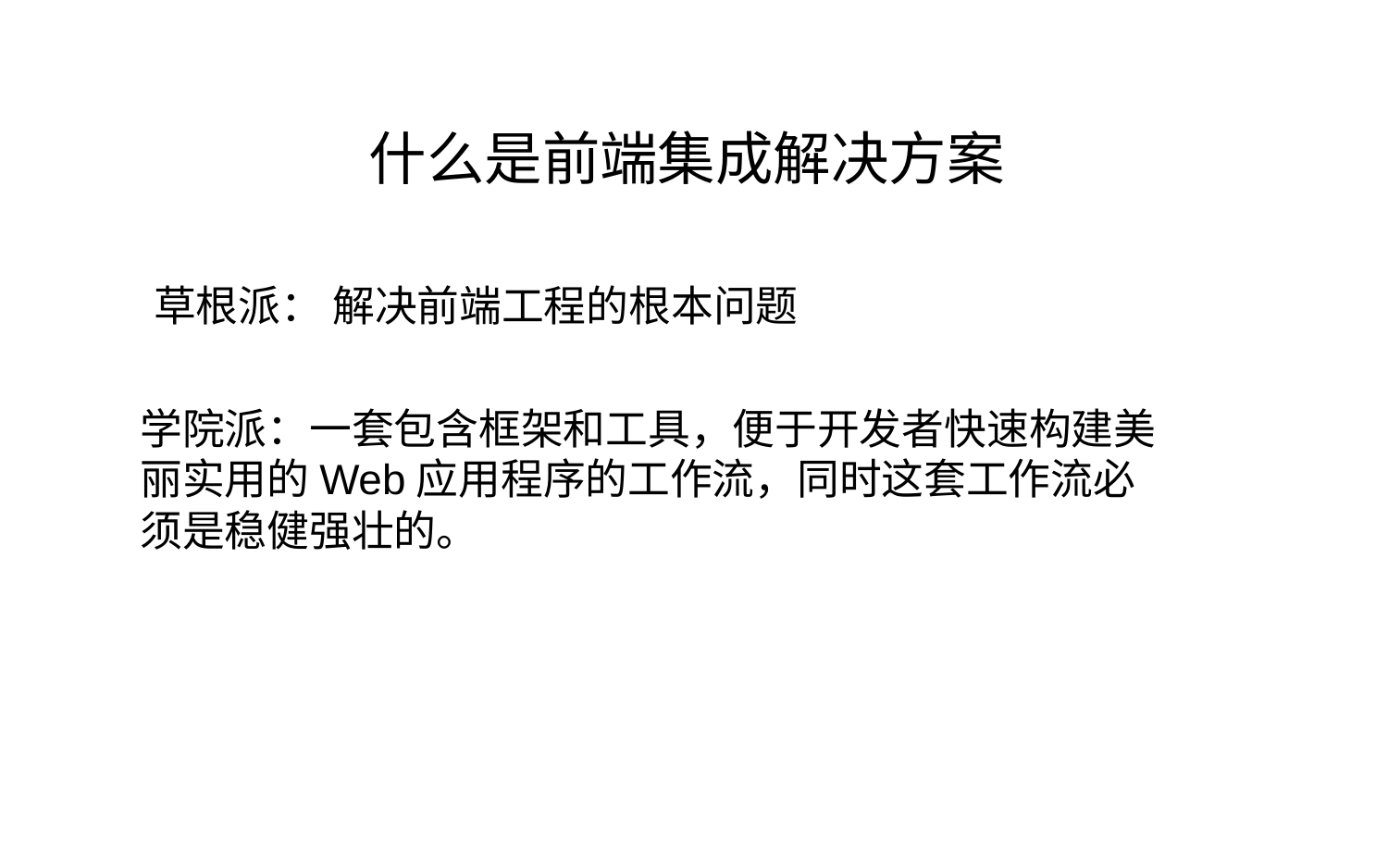

什么是前端集成解决方案
草根派： 解决前端工程的根本问题
学院派：一套包含框架和工具，便于开发者快速构建美丽实用的Web应用程序的工作流，同时这套工作流必须是稳健强壮的。